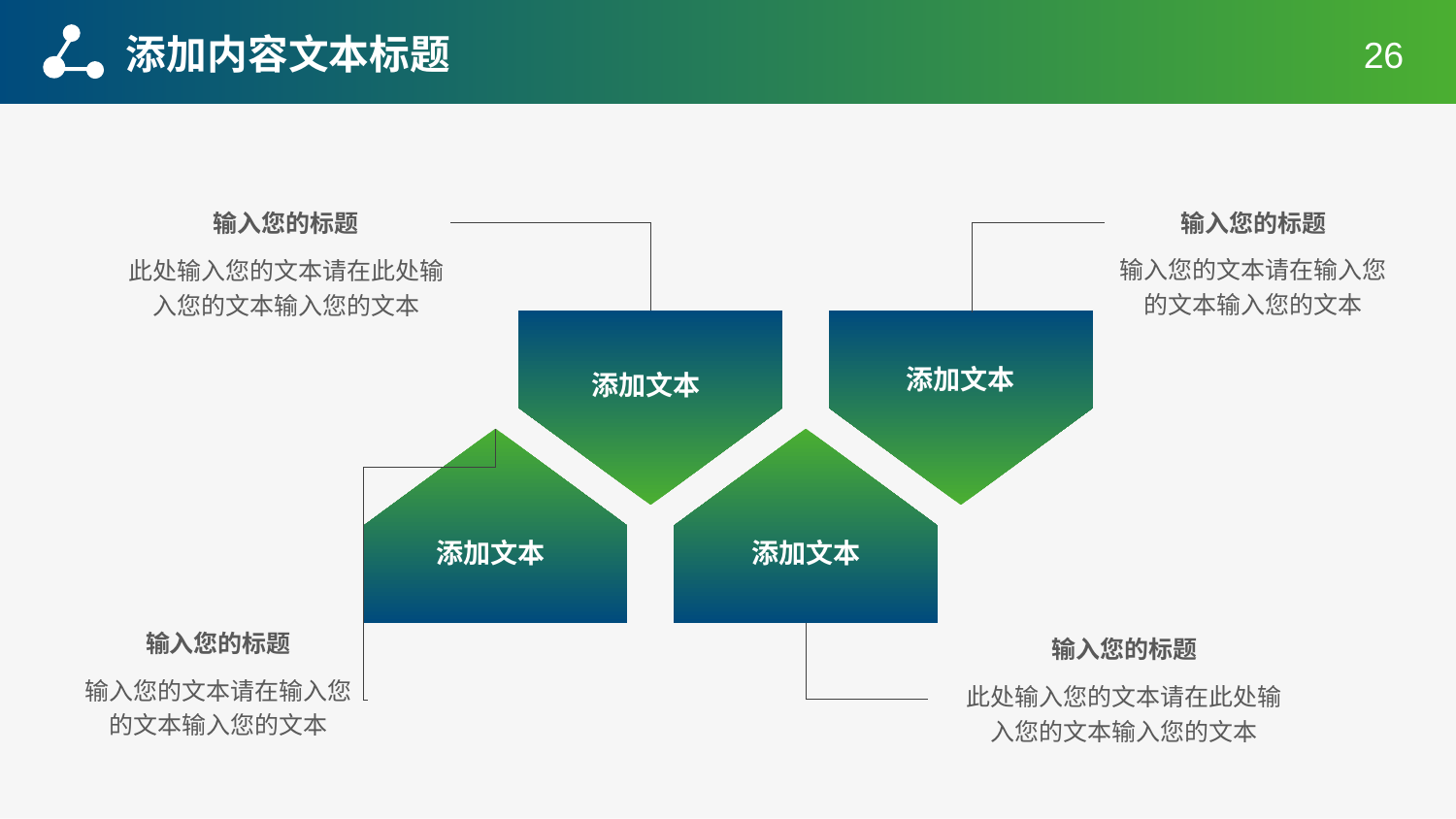

添加内容文本标题

26
输入您的标题
输入您的文本请在输入您的文本输入您的文本
输入您的标题
此处输入您的文本请在此处输入您的文本输入您的文本

添加文本

添加文本

添加文本

添加文本
输入您的标题
输入您的文本请在输入您的文本输入您的文本
输入您的标题
此处输入您的文本请在此处输入您的文本输入您的文本